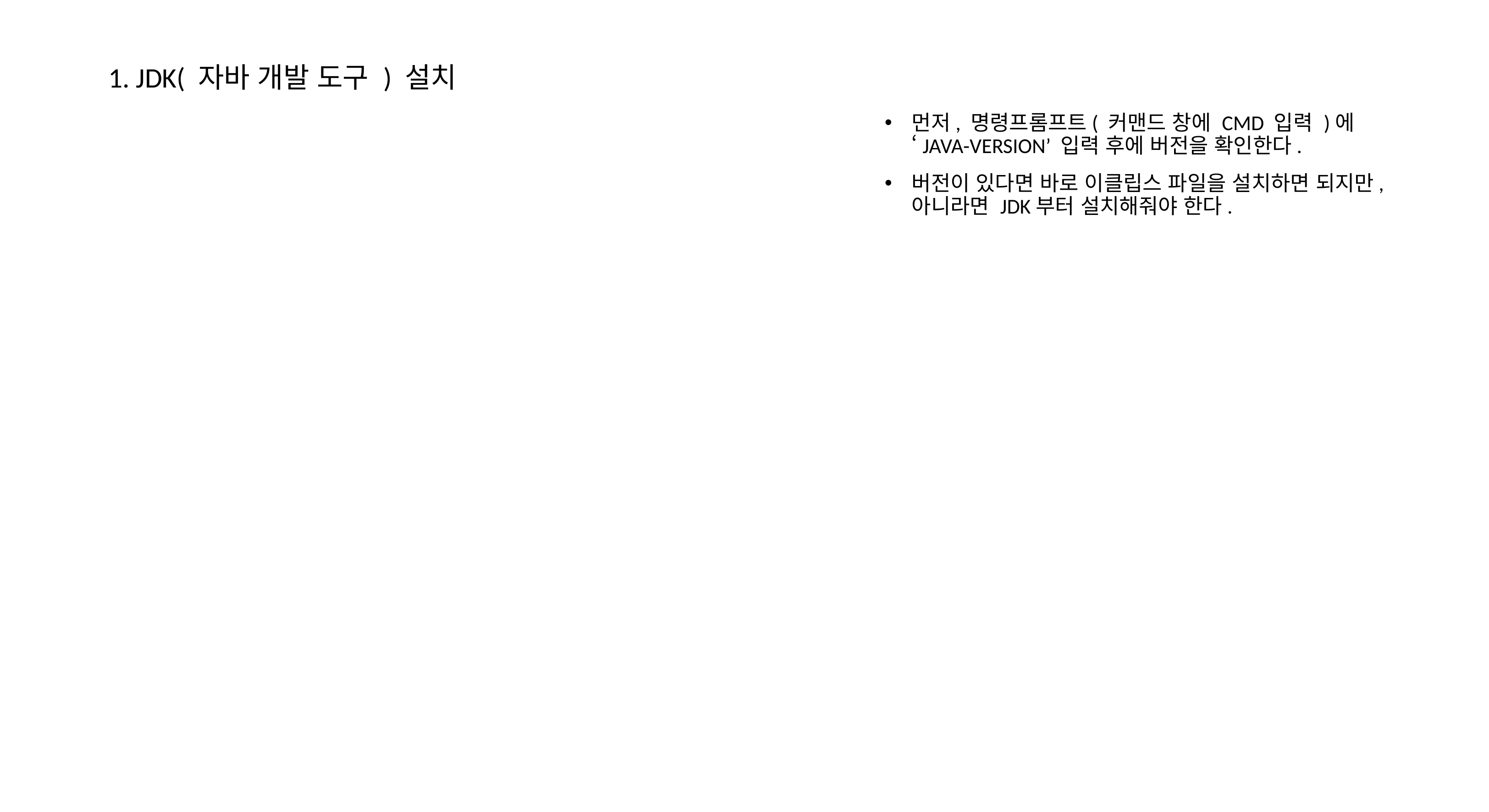

# 1. JDK( 자바 개발 도구 ) 설치
먼저, 명령프롬프트( 커맨드 창에 CMD 입력 )에 ‘JAVA-VERSION’ 입력 후에 버전을 확인한다.
버전이 있다면 바로 이클립스 파일을 설치하면 되지만, 아니라면 JDK부터 설치해줘야 한다.